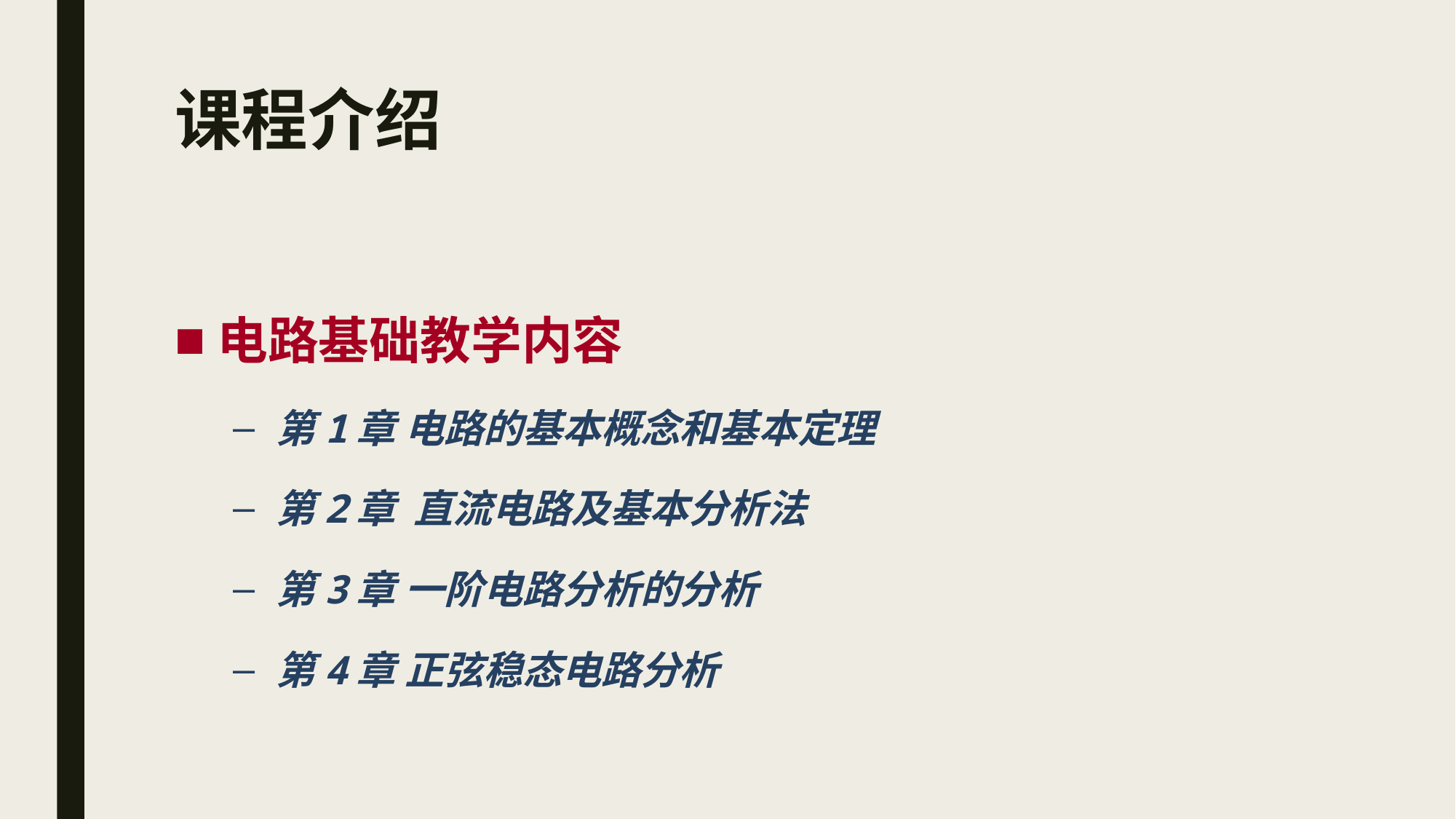

# 课程介绍
电路基础教学内容
第1章 电路的基本概念和基本定理
第2章  直流电路及基本分析法
第3章 一阶电路分析的分析
第4章 正弦稳态电路分析